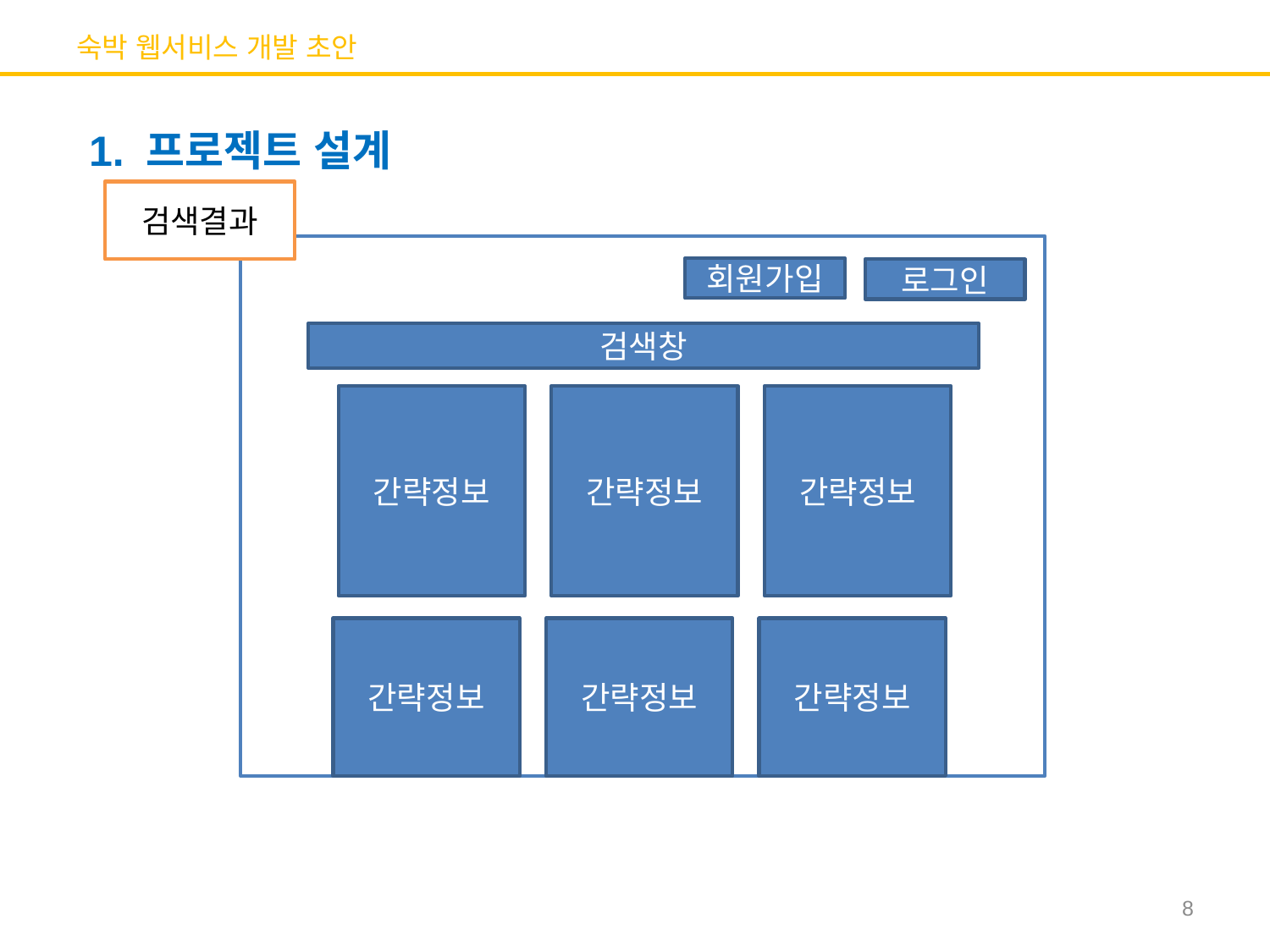

# 숙박 웹서비스 개발 초안
1. 프로젝트 설계
검색결과

회원가입
로그인
검색창
간략정보
간략정보
간략정보
간략정보
간략정보
간략정보
8